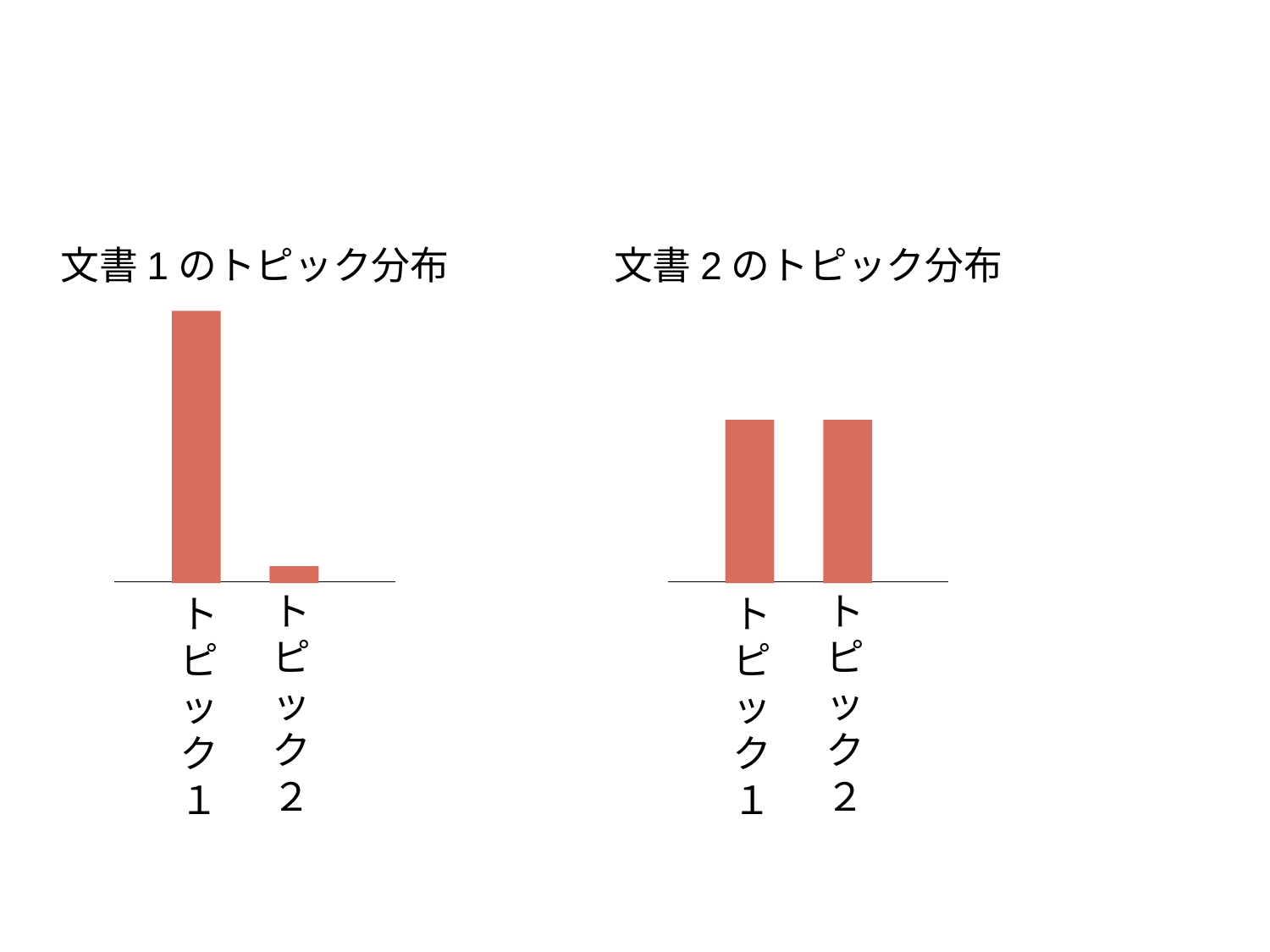

文書1のトピック分布

ト
ピ
ッ
ク
２
ト
ピ
ッ
ク
１
文書2のトピック分布

ト
ピ
ッ
ク
２
ト
ピ
ッ
ク
１